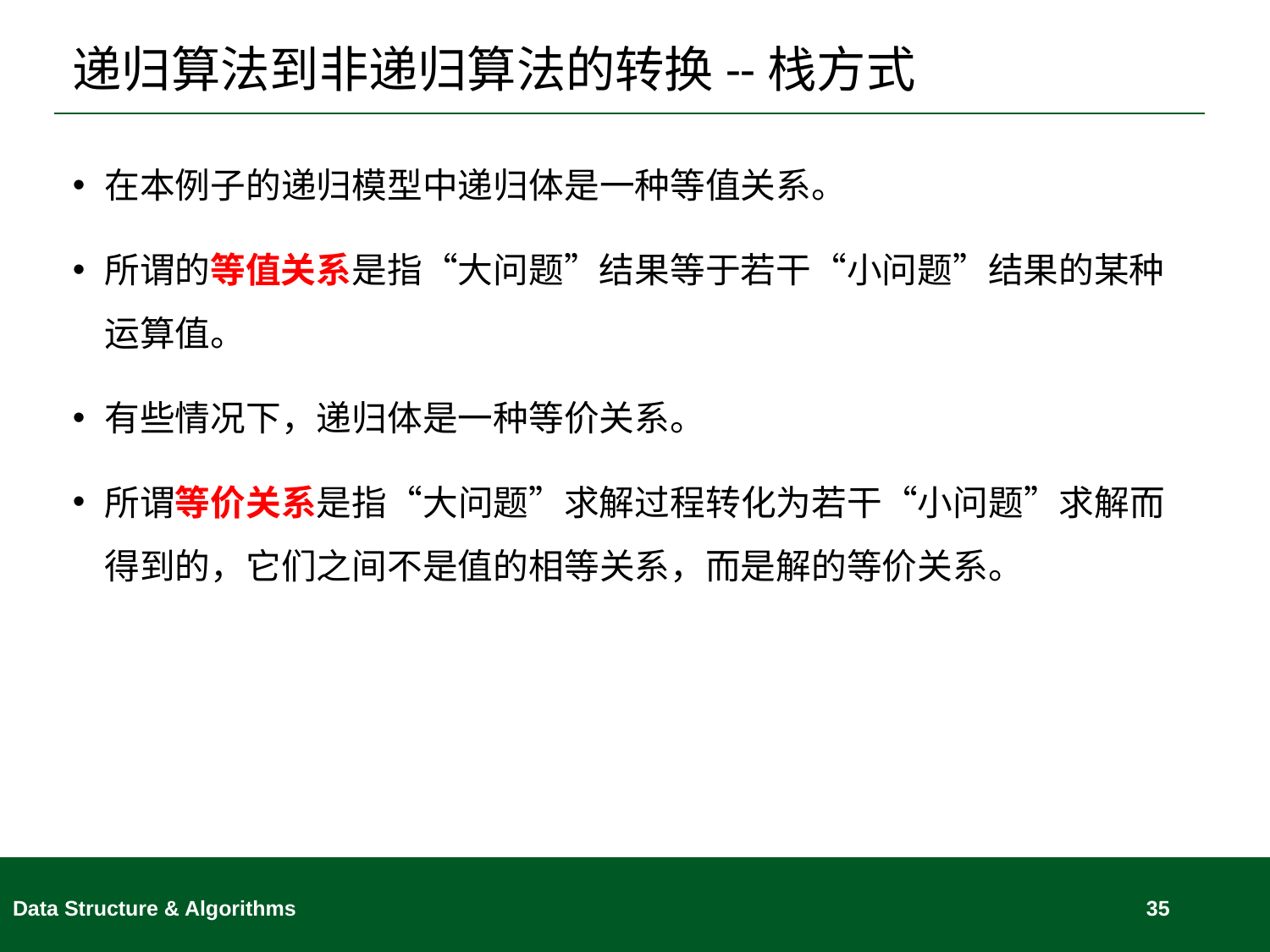

# 递归算法到非递归算法的转换--栈方式
在本例子的递归模型中递归体是一种等值关系。
所谓的等值关系是指“大问题”结果等于若干“小问题”结果的某种运算值。
有些情况下，递归体是一种等价关系。
所谓等价关系是指“大问题”求解过程转化为若干“小问题”求解而得到的，它们之间不是值的相等关系，而是解的等价关系。

Data Structure & Algorithms
35